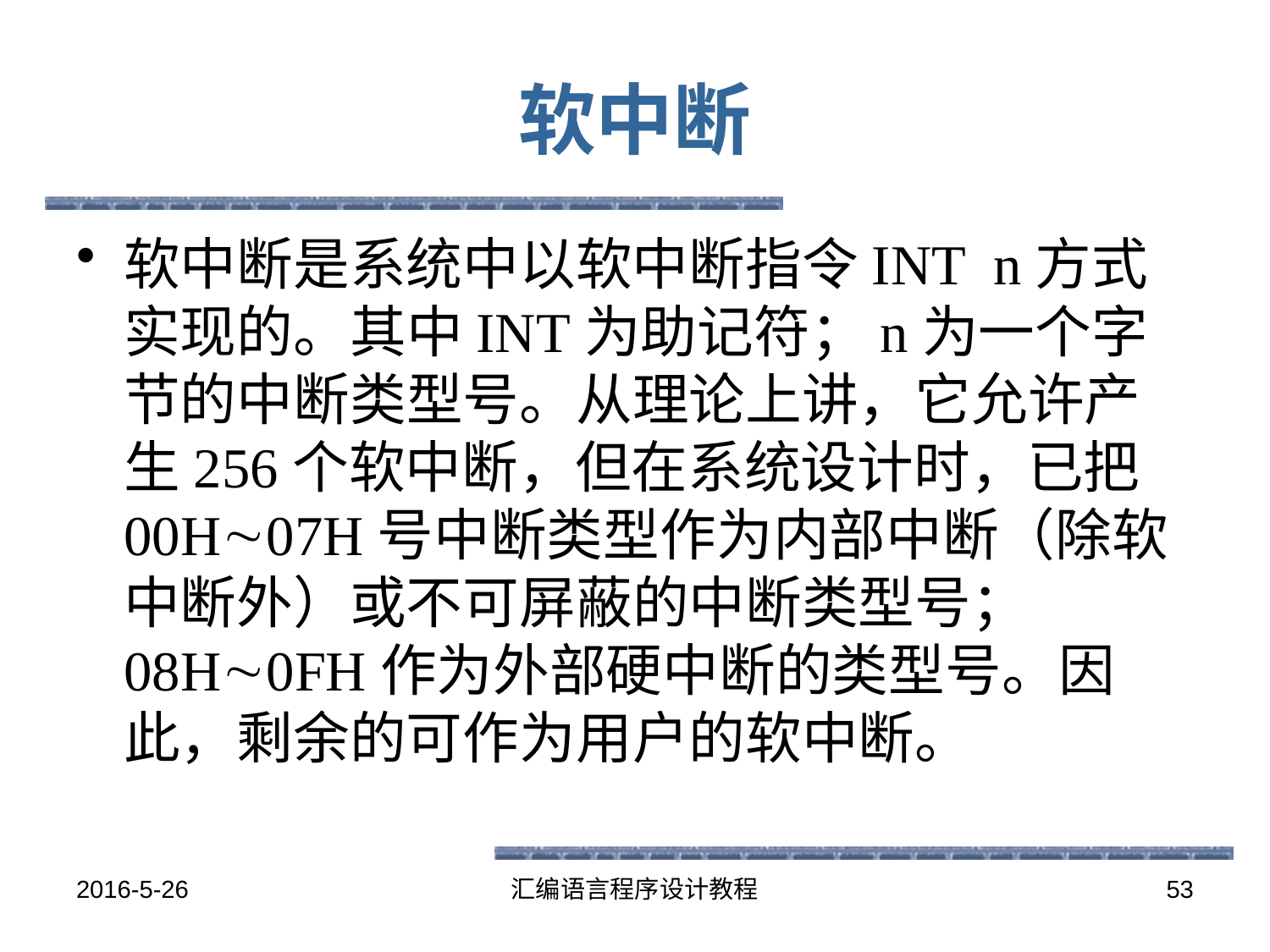

# 软中断
软中断是系统中以软中断指令INT  n方式实现的。其中INT为助记符；n为一个字节的中断类型号。从理论上讲，它允许产生256个软中断，但在系统设计时，已把00H∼07H号中断类型作为内部中断（除软中断外）或不可屏蔽的中断类型号；08H∼0FH作为外部硬中断的类型号。因此，剩余的可作为用户的软中断。
2016-5-26
汇编语言程序设计教程
53